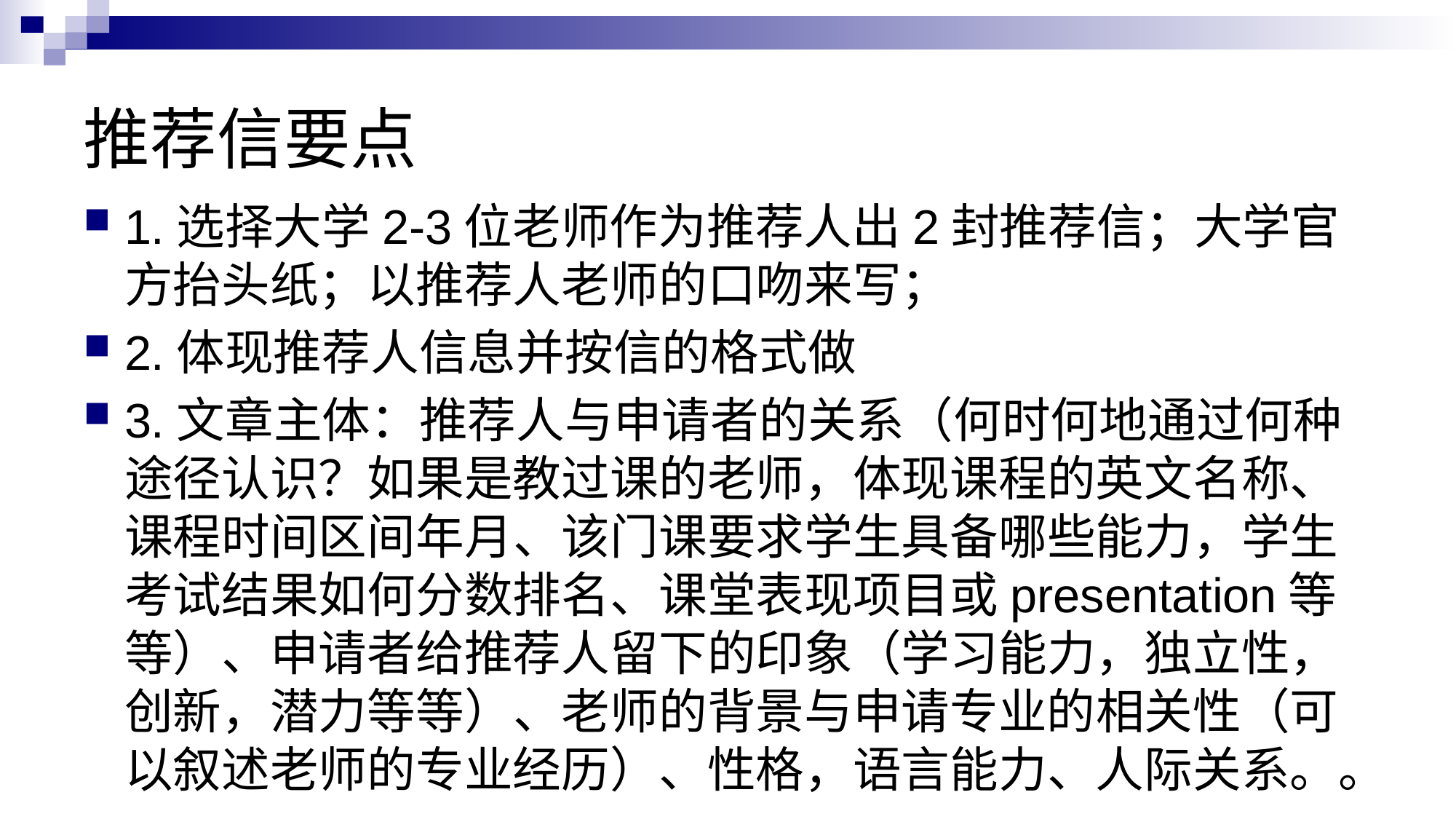

# 推荐信要点
1.选择大学2-3位老师作为推荐人出2封推荐信；大学官方抬头纸；以推荐人老师的口吻来写；
2.体现推荐人信息并按信的格式做
3.文章主体：推荐人与申请者的关系（何时何地通过何种途径认识？如果是教过课的老师，体现课程的英文名称、课程时间区间年月、该门课要求学生具备哪些能力，学生考试结果如何分数排名、课堂表现项目或presentation等等）、申请者给推荐人留下的印象（学习能力，独立性，创新，潜力等等）、老师的背景与申请专业的相关性（可以叙述老师的专业经历）、性格，语言能力、人际关系。。